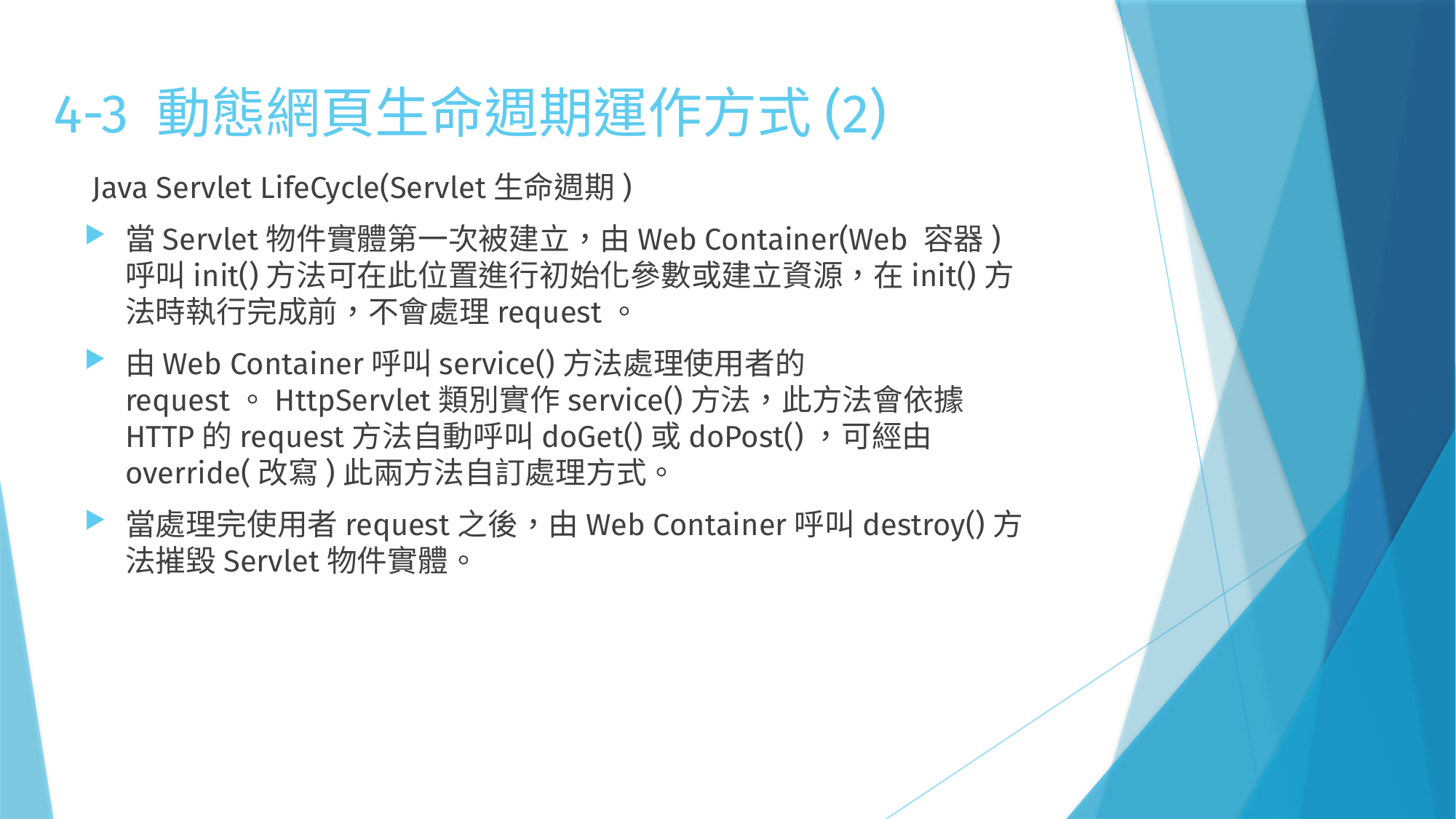

# 4-3 動態網頁生命週期運作方式(2)
 Java Servlet LifeCycle(Servlet生命週期)
當Servlet物件實體第一次被建立，由Web Container(Web 容器)呼叫init()方法可在此位置進行初始化參數或建立資源，在init()方法時執行完成前，不會處理request。
由Web Container呼叫service()方法處理使用者的request。HttpServlet類別實作service()方法，此方法會依據HTTP的request方法自動呼叫doGet()或doPost()，可經由override(改寫)此兩方法自訂處理方式。
當處理完使用者request之後，由Web Container呼叫destroy()方法摧毀Servlet物件實體。